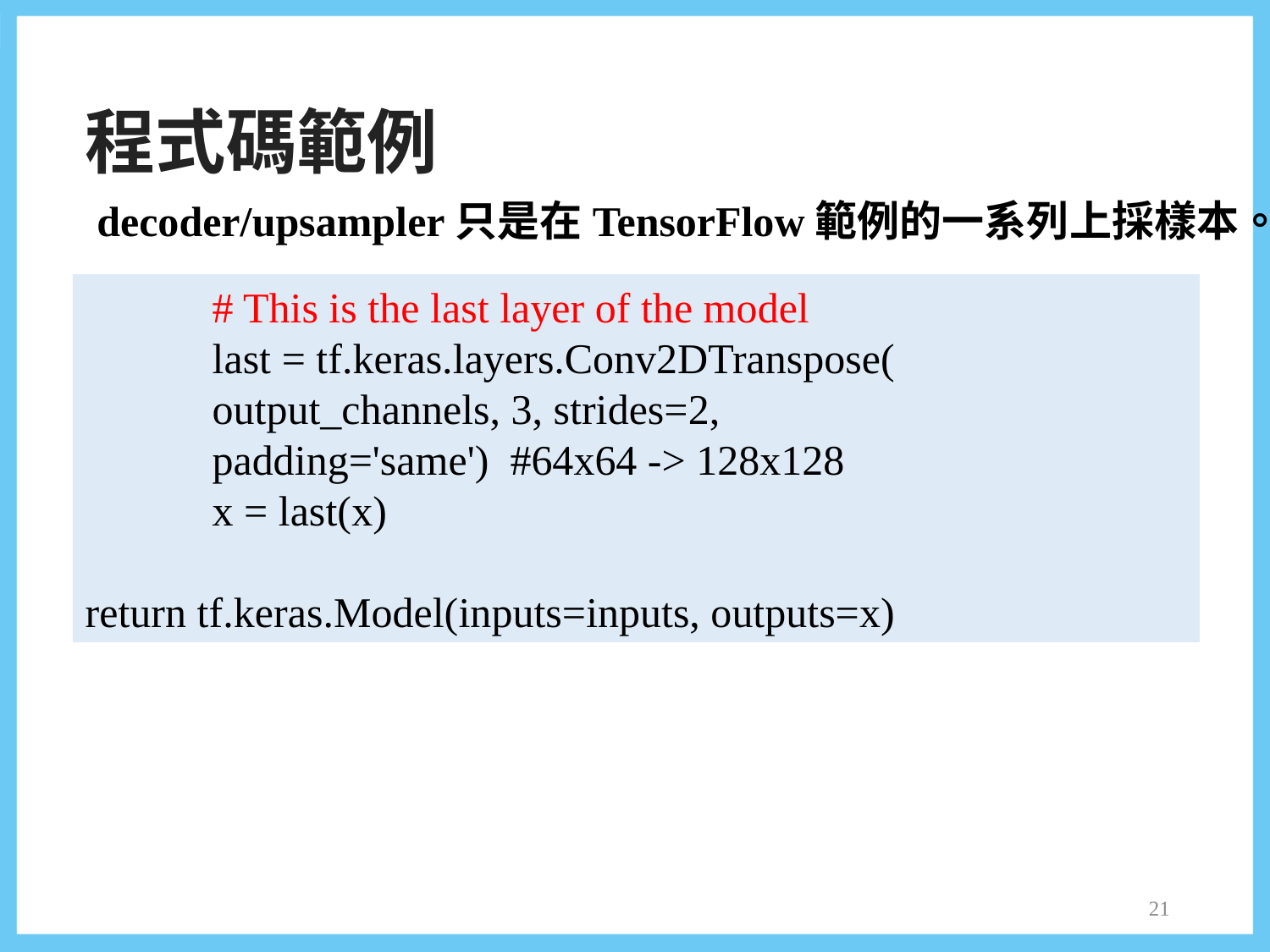

程式碼範例
decoder/upsampler只是在TensorFlow範例的一系列上採樣本。
	# This is the last layer of the model
	last = tf.keras.layers.Conv2DTranspose(
	output_channels, 3, strides=2,
	padding='same')  #64x64 -> 128x128
	x = last(x)

return tf.keras.Model(inputs=inputs, outputs=x)
21